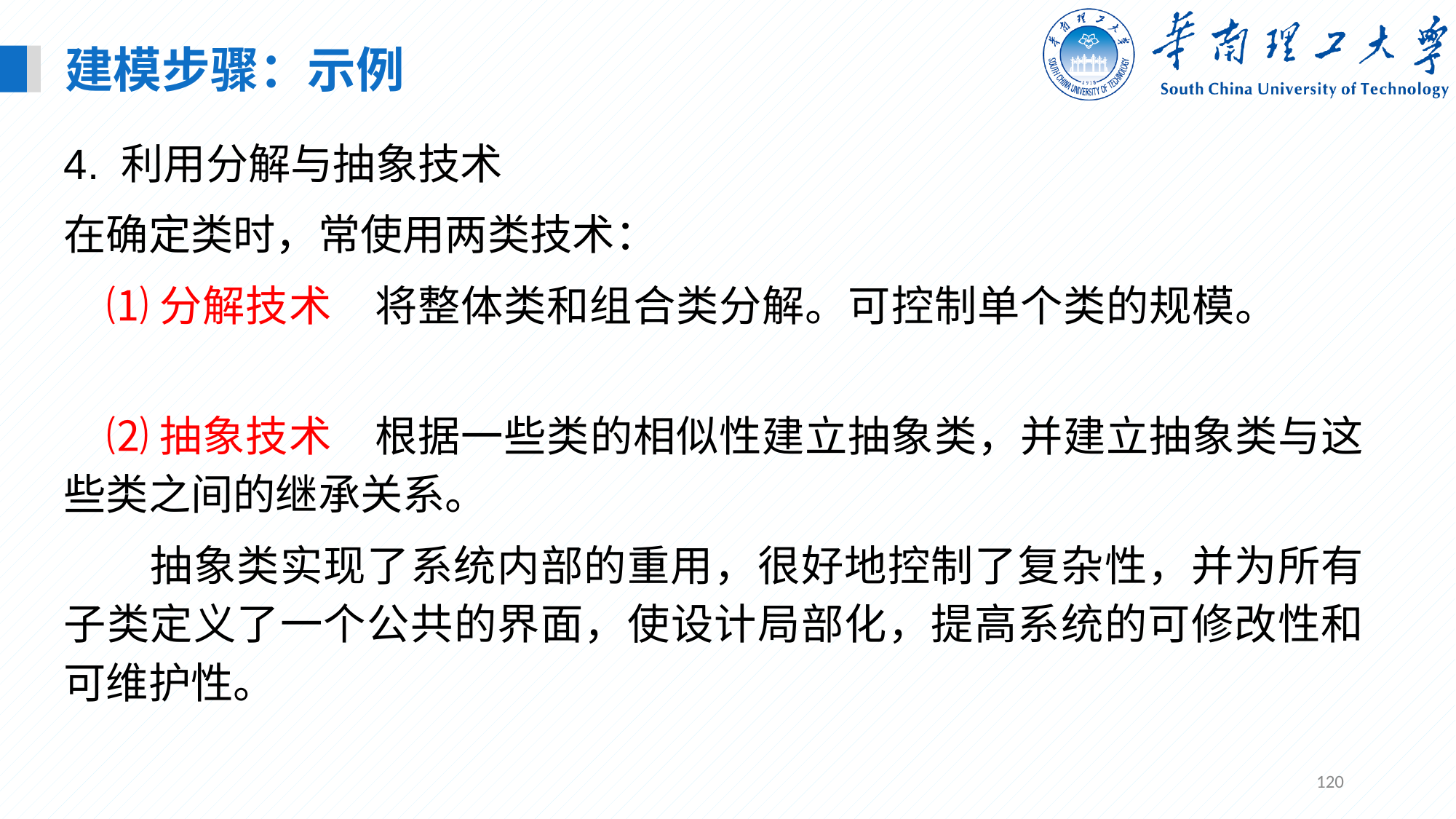

建模步骤：示例
4. 利用分解与抽象技术
在确定类时，常使用两类技术：
　⑴ 分解技术　将整体类和组合类分解。可控制单个类的规模。
　⑵ 抽象技术　根据一些类的相似性建立抽象类，并建立抽象类与这些类之间的继承关系。
　　抽象类实现了系统内部的重用，很好地控制了复杂性，并为所有子类定义了一个公共的界面，使设计局部化，提高系统的可修改性和可维护性。

120